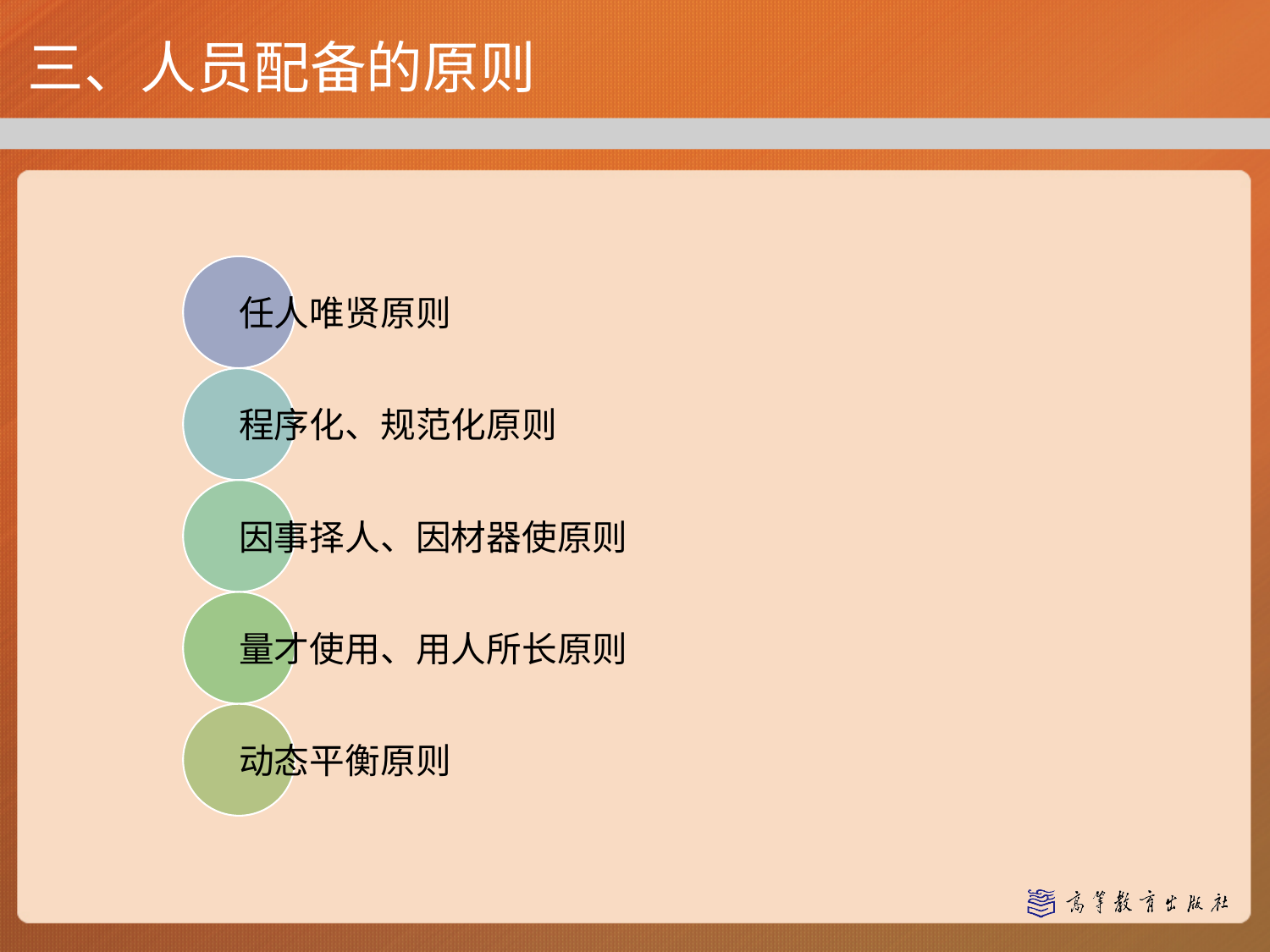

三、人员配备的原则
任人唯贤原则
程序化、规范化原则
因事择人、因材器使原则
量才使用、用人所长原则
动态平衡原则